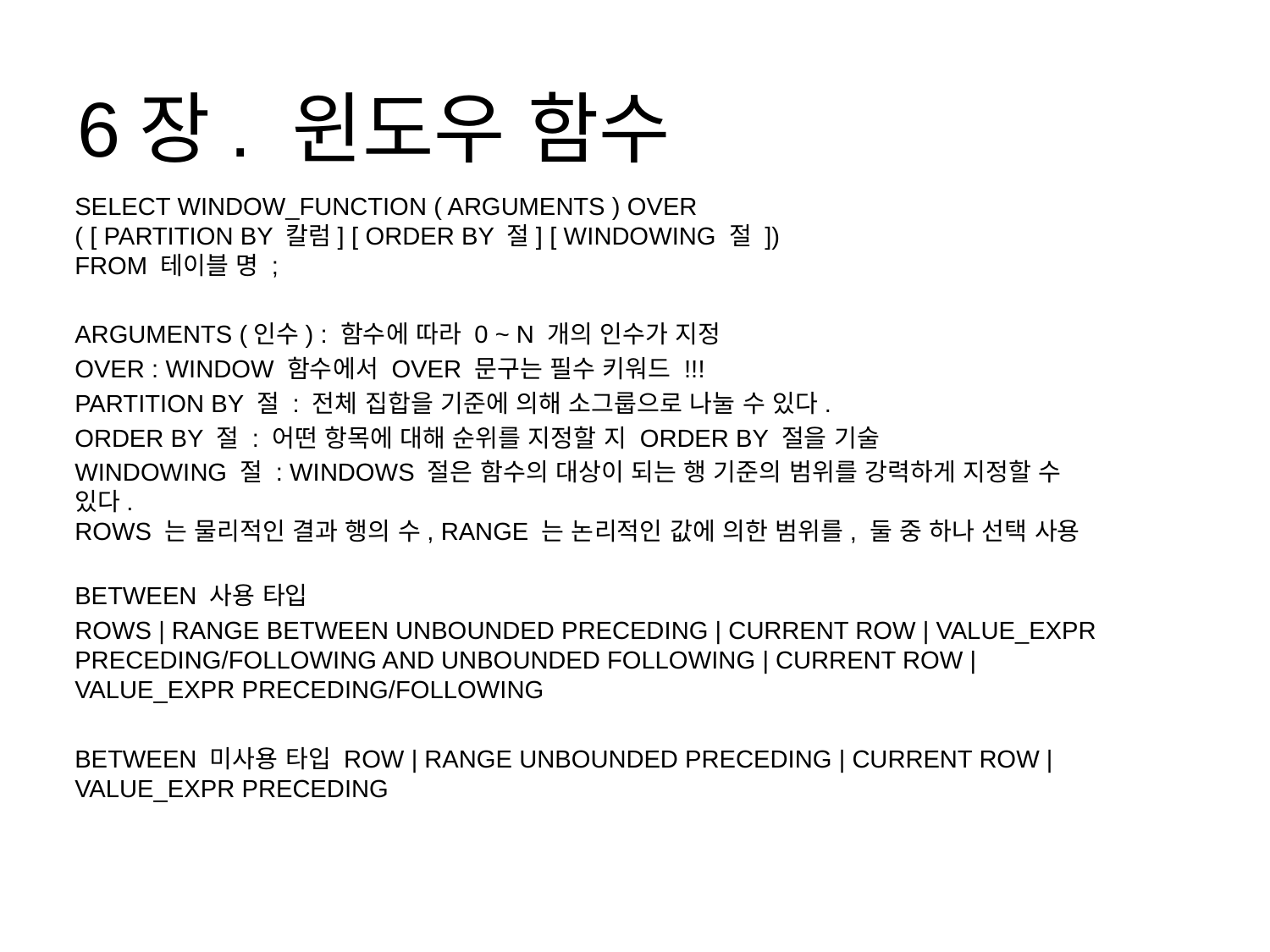

6장. 윈도우 함수
SELECT WINDOW_FUNCTION ( ARGUMENTS ) OVER
( [ PARTITION BY 칼럼] [ ORDER BY 절] [ WINDOWING 절 ])
FROM 테이블 명 ;

ARGUMENTS (인수) : 함수에 따라 0 ~ N 개의 인수가 지정
OVER : WINDOW 함수에서 OVER 문구는 필수 키워드 !!!
PARTITION BY 절 : 전체 집합을 기준에 의해 소그룹으로 나눌 수 있다.
ORDER BY 절 : 어떤 항목에 대해 순위를 지정할 지 ORDER BY 절을 기술
WINDOWING 절 : WINDOWS 절은 함수의 대상이 되는 행 기준의 범위를 강력하게 지정할 수 있다.
ROWS 는 물리적인 결과 행의 수, RANGE 는 논리적인 값에 의한 범위를, 둘 중 하나 선택 사용
BETWEEN 사용 타입
ROWS | RANGE BETWEEN UNBOUNDED PRECEDING | CURRENT ROW | VALUE_EXPR PRECEDING/FOLLOWING AND UNBOUNDED FOLLOWING | CURRENT ROW | VALUE_EXPR PRECEDING/FOLLOWING

BETWEEN 미사용 타입 ROW | RANGE UNBOUNDED PRECEDING | CURRENT ROW | VALUE_EXPR PRECEDING